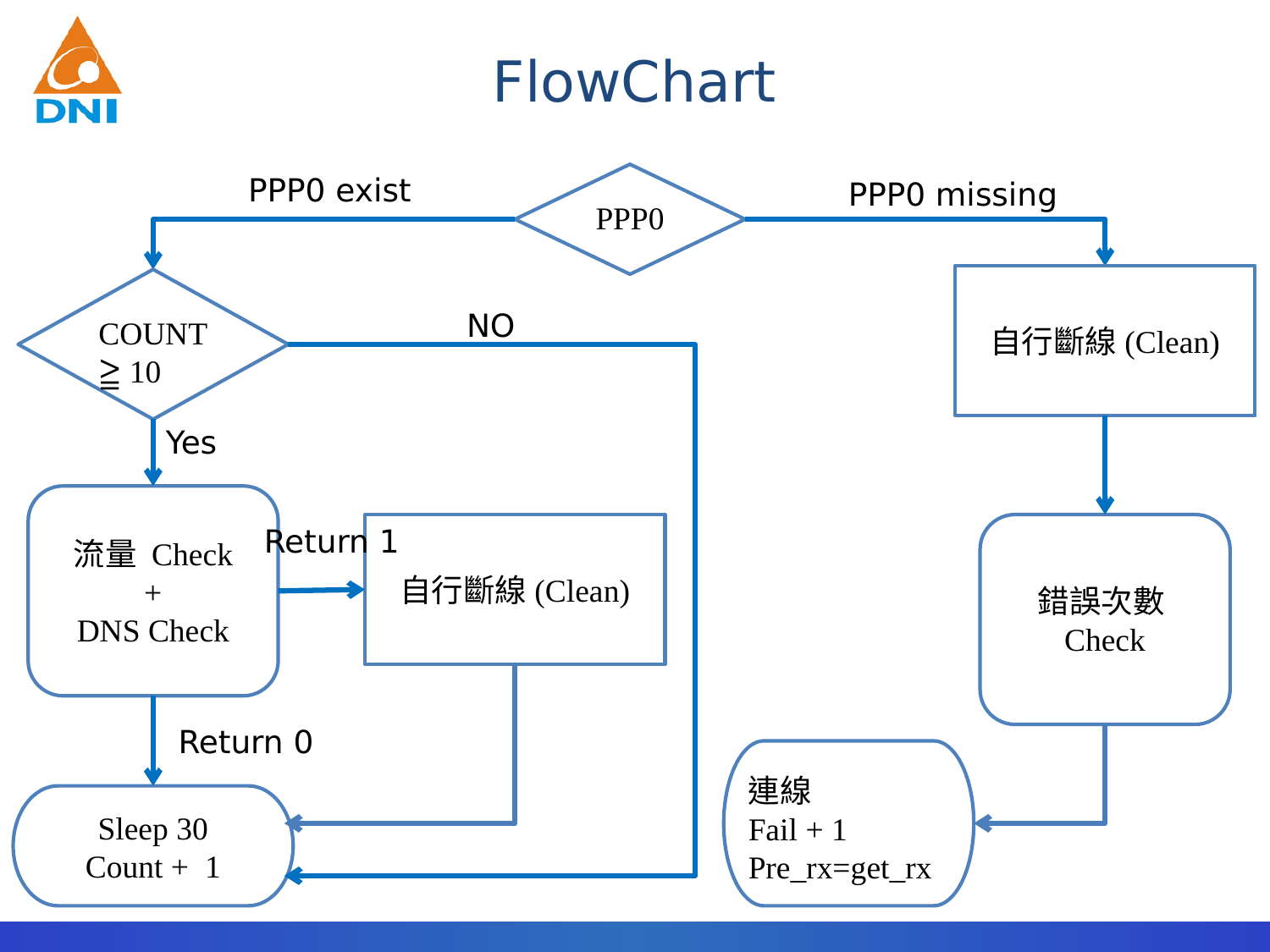

# FlowChart
PPP0 exist
PPP0
PPP0 missing
自行斷線(Clean)
COUNT≧ 10
NO
Yes
流量 Check
+
DNS Check
自行斷線(Clean)
錯誤次數  Check
Return 1
Return 0
連線
Fail + 1
Pre_rx=get_rx
Sleep 30
Count +  1